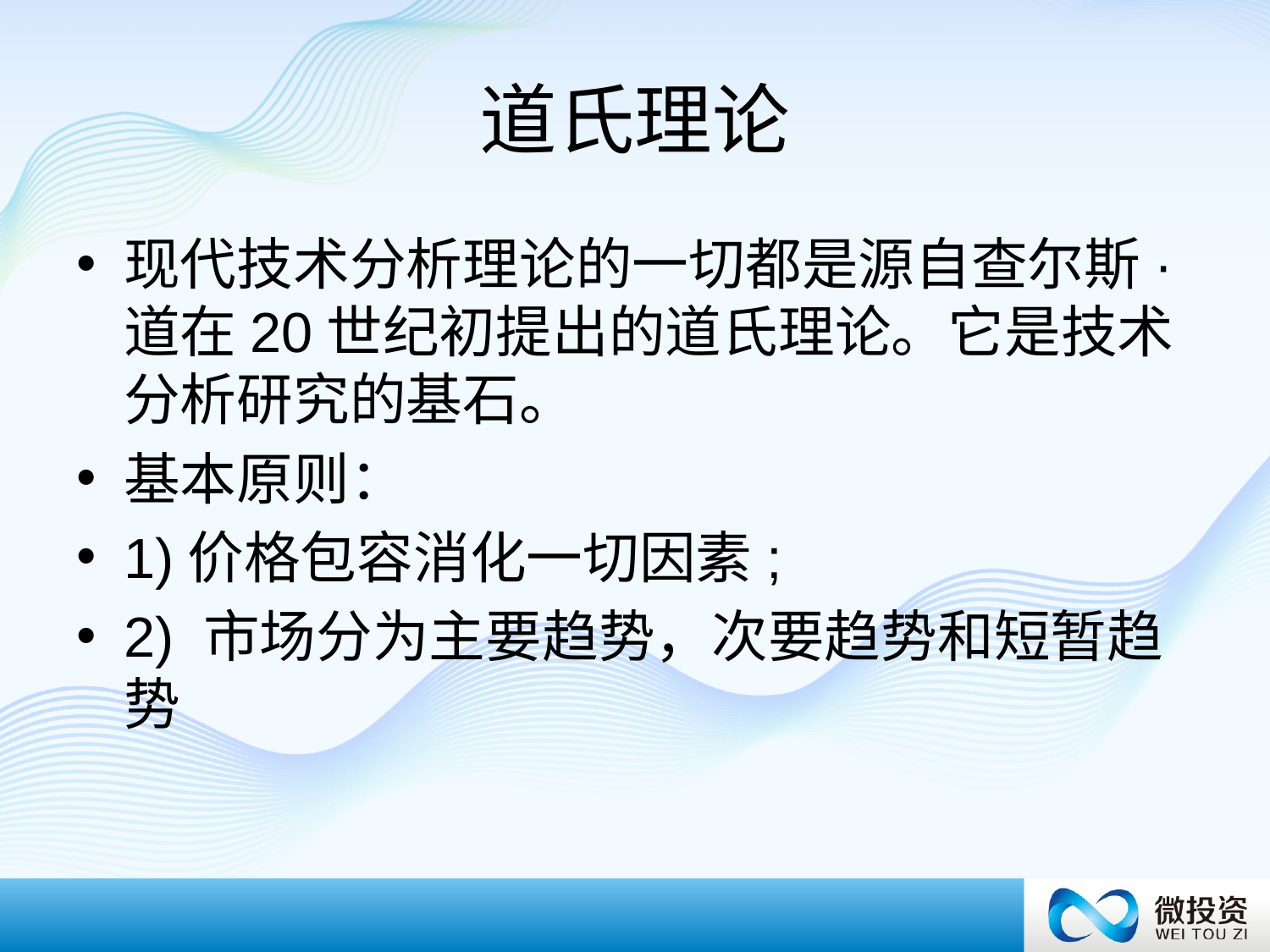

# 道氏理论
现代技术分析理论的一切都是源自查尔斯·道在20世纪初提出的道氏理论。它是技术分析研究的基石。
基本原则：
1)价格包容消化一切因素;
2) 市场分为主要趋势，次要趋势和短暂趋势